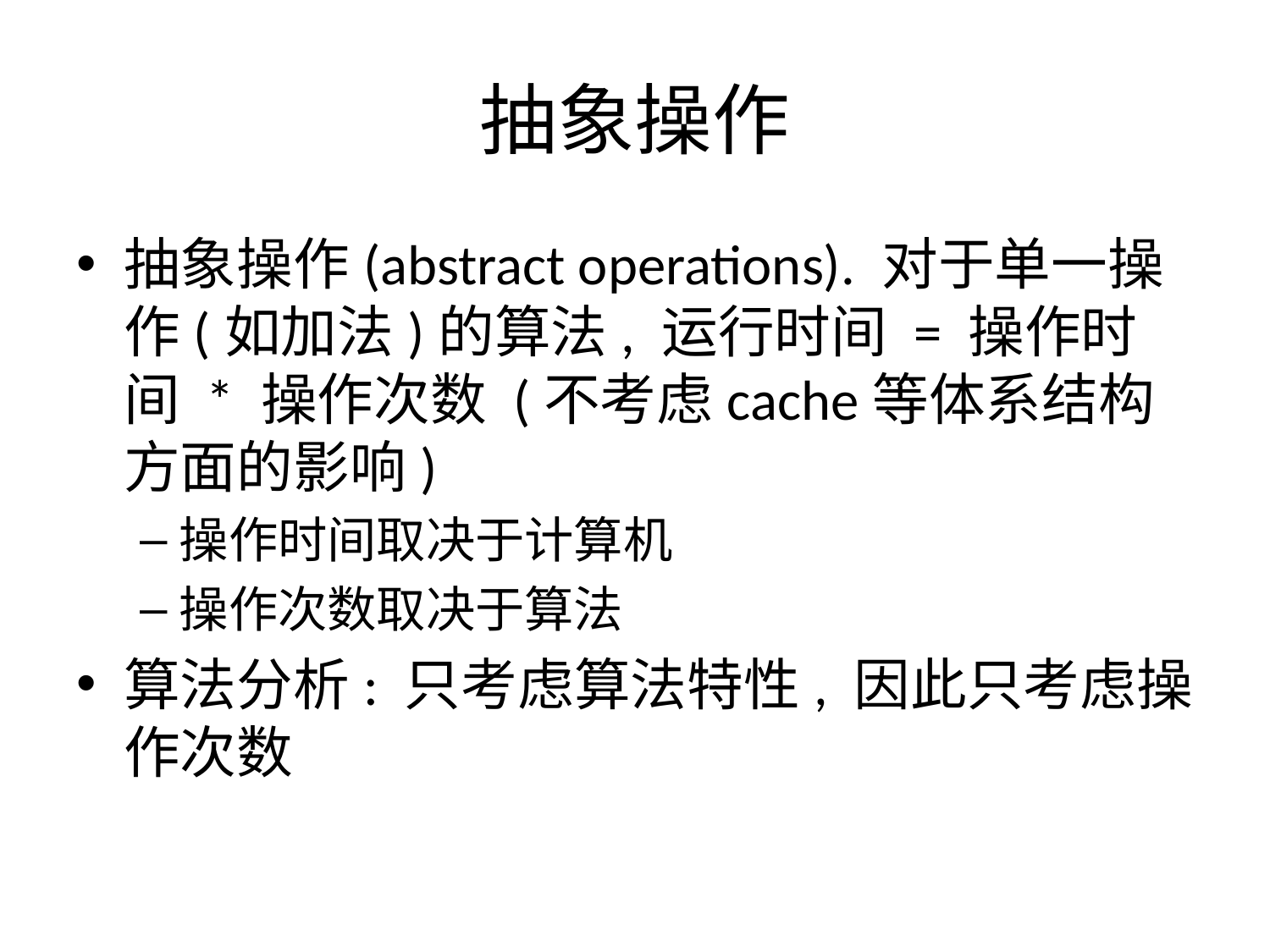

# 抽象操作
抽象操作(abstract operations). 对于单一操作(如加法)的算法, 运行时间 = 操作时间 * 操作次数 (不考虑cache等体系结构方面的影响)
操作时间取决于计算机
操作次数取决于算法
算法分析: 只考虑算法特性, 因此只考虑操作次数